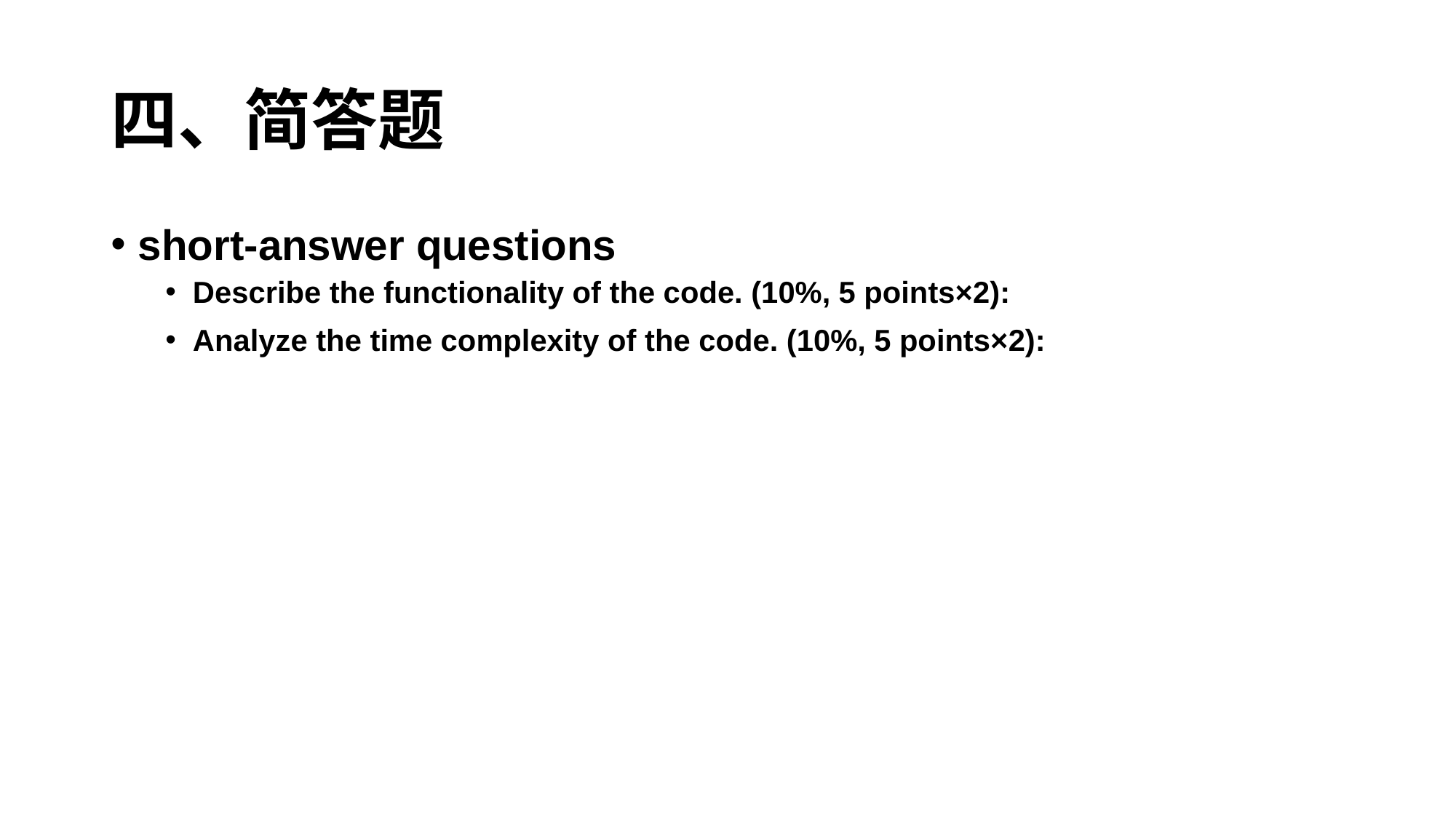

# 四、简答题
short-answer questions
Describe the functionality of the code. (10%, 5 points×2):
Analyze the time complexity of the code. (10%, 5 points×2):